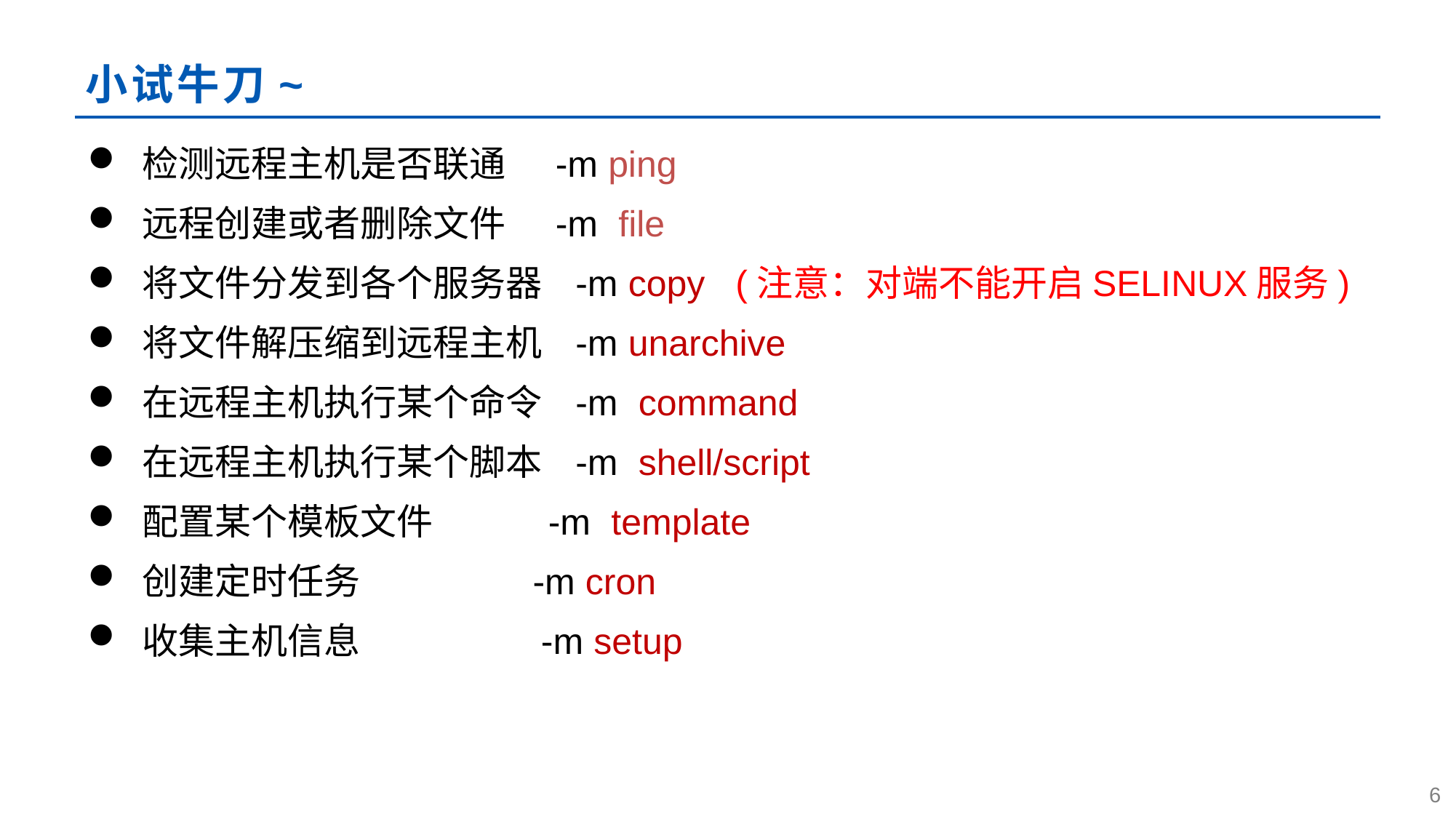

# 小试牛刀~
检测远程主机是否联通     -m ping
远程创建或者删除文件     -m  file
将文件分发到各个服务器   -m copy   (注意：对端不能开启SELINUX服务)
将文件解压缩到远程主机   -m unarchive
在远程主机执行某个命令   -m  command
在远程主机执行某个脚本   -m  shell/script
配置某个模板文件             -m  template
创建定时任务                    -m cron
收集主机信息                     -m setup

6